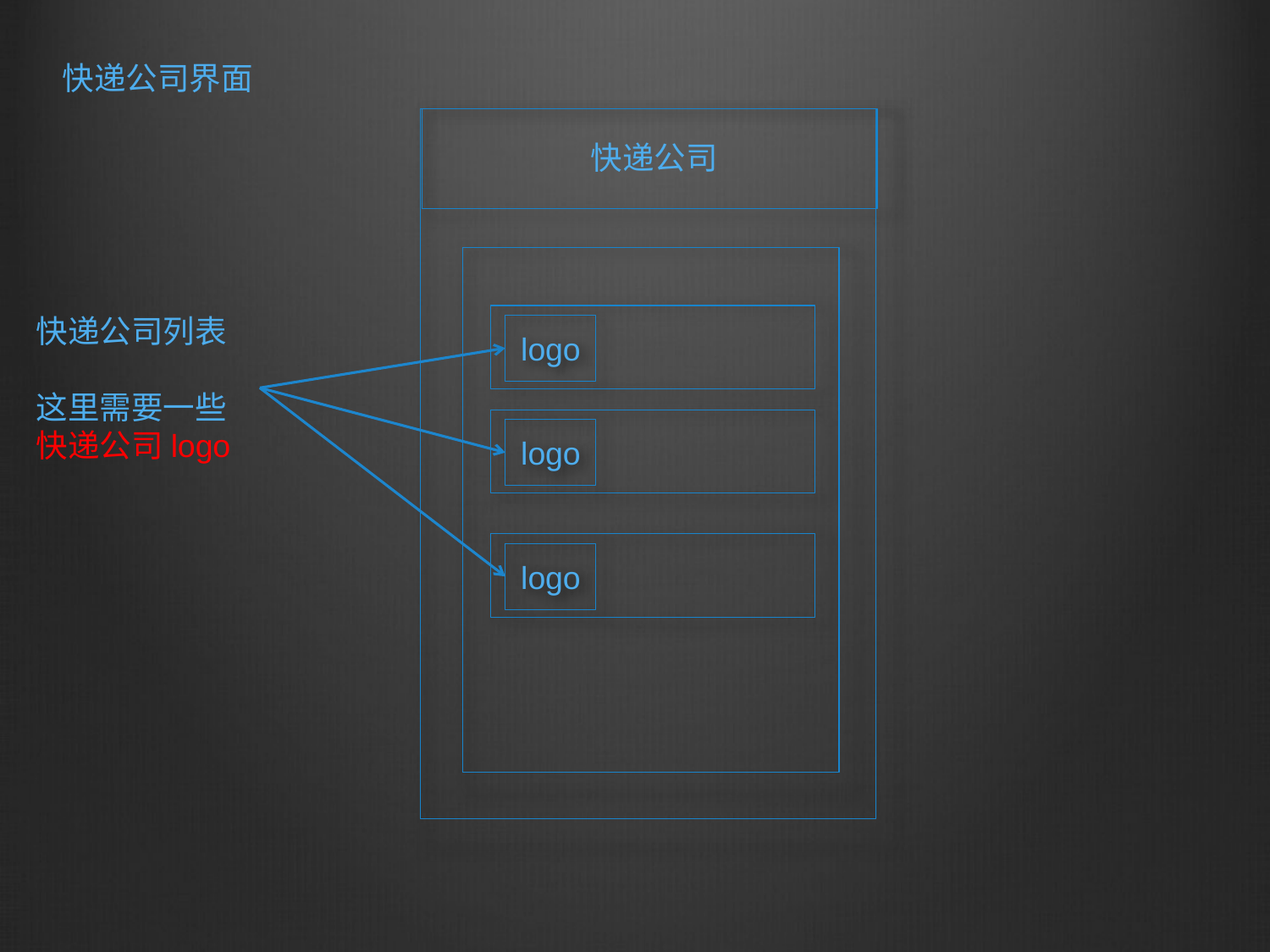

快递公司界面

快递公司

快递公司列表

这里需要一些快递公司logo

logo

logo

logo